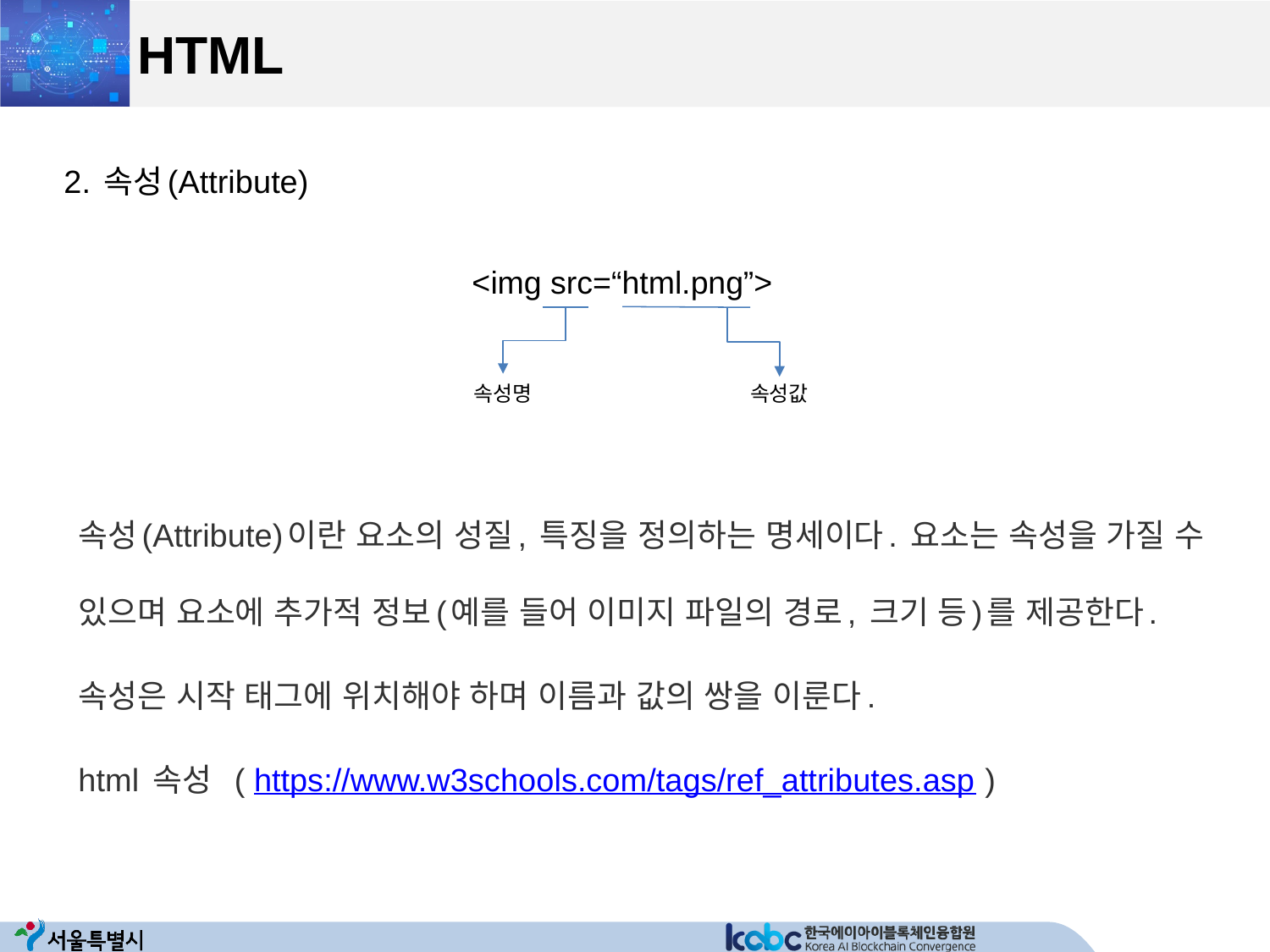

# HTML
2. 속성(Attribute)

속성(Attribute)이란 요소의 성질, 특징을 정의하는 명세이다. 요소는 속성을 가질 수 있으며 요소에 추가적 정보(예를 들어 이미지 파일의 경로, 크기 등)를 제공한다.
속성은 시작 태그에 위치해야 하며 이름과 값의 쌍을 이룬다.
html 속성  ( https://www.w3schools.com/tags/ref_attributes.asp )

<img src=“html.png”>
속성명
속성값